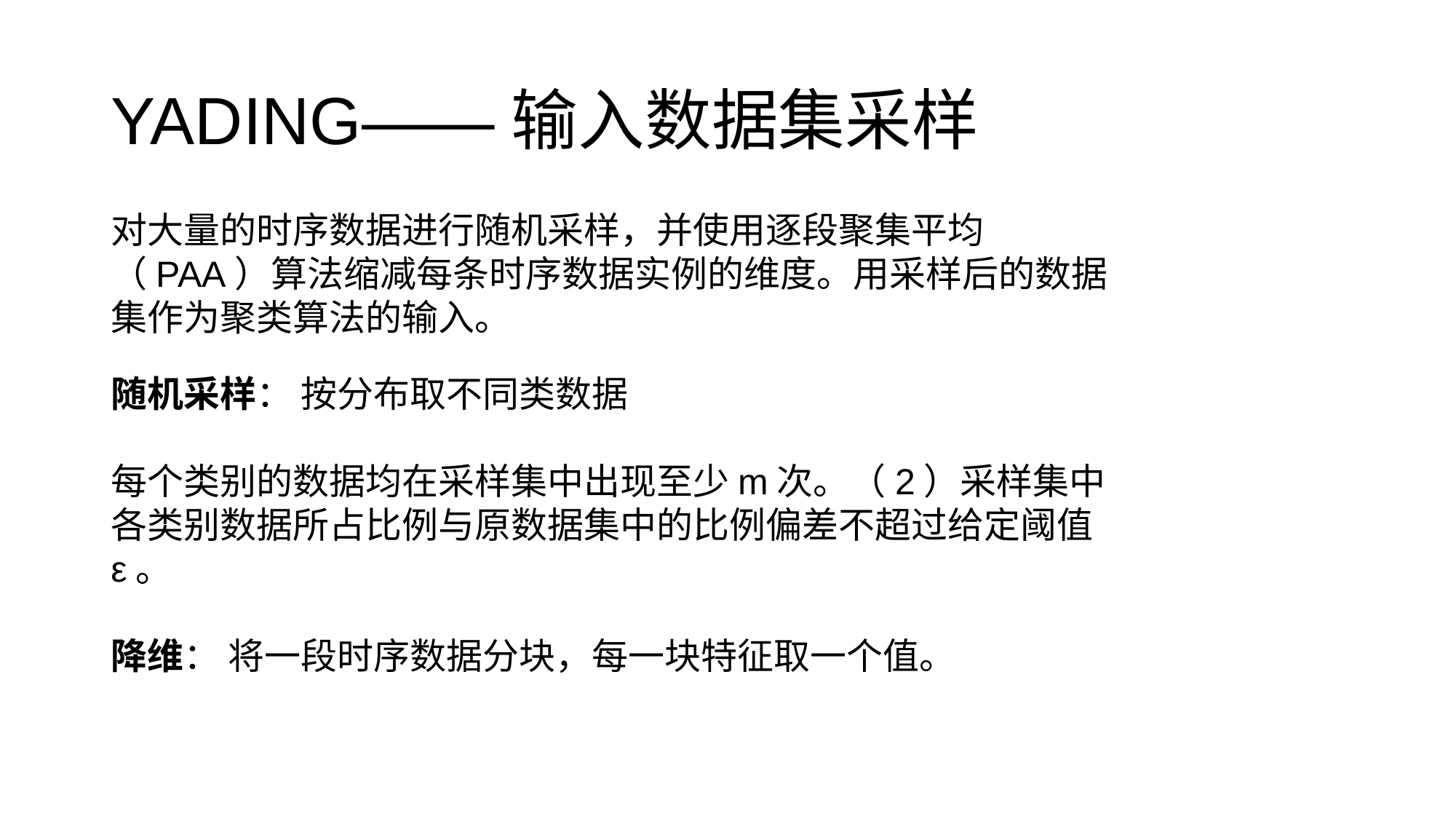

# YADING——输入数据集采样
对大量的时序数据进行随机采样，并使用逐段聚集平均（PAA）算法缩减每条时序数据实例的维度。用采样后的数据集作为聚类算法的输入。
随机采样： 按分布取不同类数据

每个类别的数据均在采样集中出现至少m次。（2）采样集中各类别数据所占比例与原数据集中的比例偏差不超过给定阈值ε。

降维： 将一段时序数据分块，每一块特征取一个值。